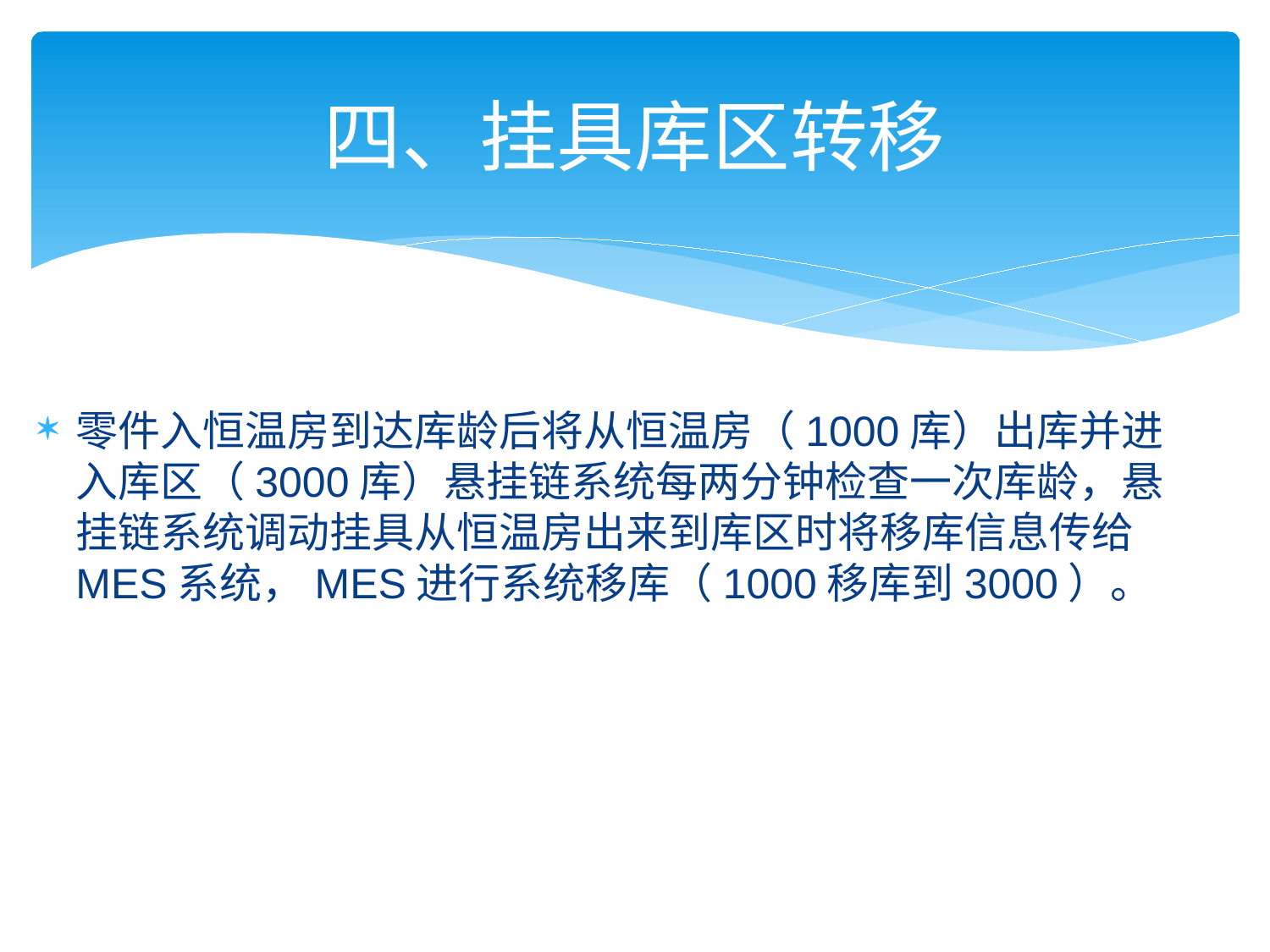

# 四、挂具库区转移
零件入恒温房到达库龄后将从恒温房（1000库）出库并进入库区（3000库）悬挂链系统每两分钟检查一次库龄，悬挂链系统调动挂具从恒温房出来到库区时将移库信息传给MES系统，MES进行系统移库（1000移库到3000）。